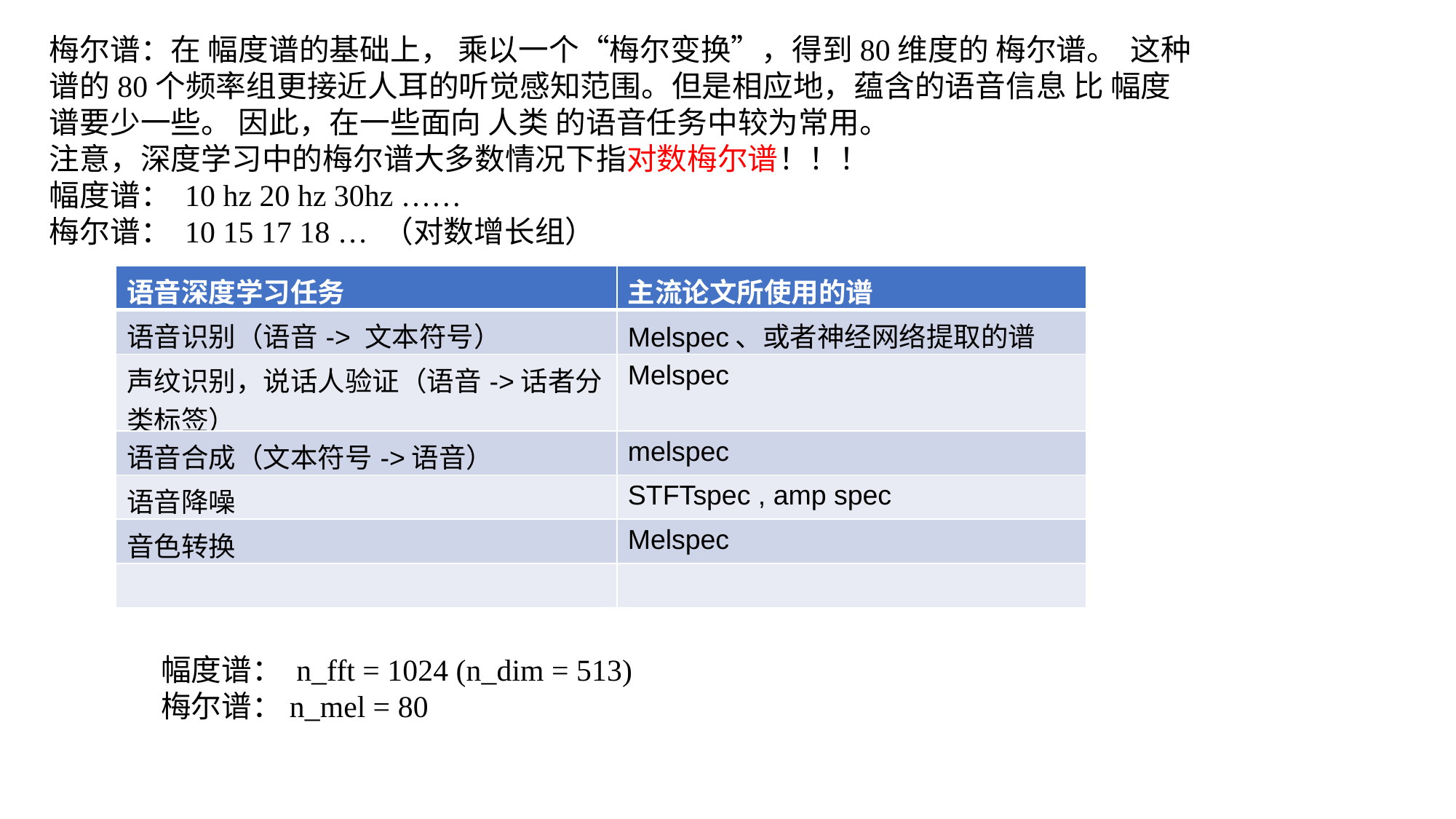

梅尔谱：在 幅度谱的基础上， 乘以一个“梅尔变换”，得到80维度的 梅尔谱。  这种谱的80个频率组更接近人耳的听觉感知范围。但是相应地，蕴含的语音信息 比 幅度谱要少一些。 因此，在一些面向 人类 的语音任务中较为常用。
注意，深度学习中的梅尔谱大多数情况下指对数梅尔谱！！！
幅度谱： 10 hz 20 hz 30hz ……
梅尔谱： 10 15 17 18 … （对数增长组）

| 语音深度学习任务 | 主流论文所使用的谱 |
| --- | --- |
| 语音识别（语音-> 文本符号） | Melspec、或者神经网络提取的谱 |
| 声纹识别，说话人验证（语音->话者分类标签） | Melspec |
| 语音合成（文本符号->语音） | melspec |
| 语音降噪 | STFTspec , amp spec |
| 音色转换 | Melspec |
|  |  |
幅度谱： n_fft = 1024 (n_dim = 513)
梅尔谱：n_mel = 80